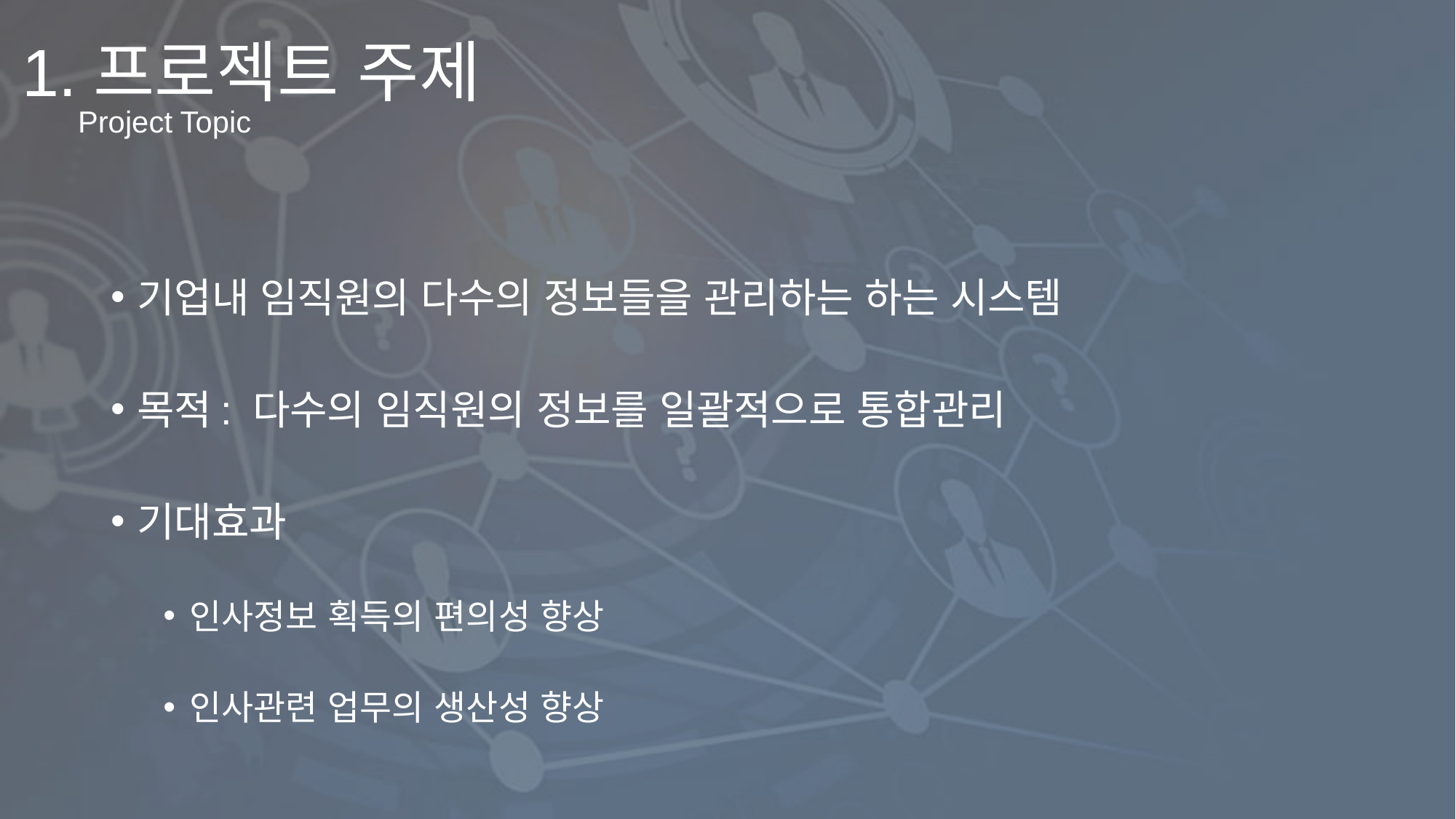

# 1.프로젝트 주제
Project Topic
기업내 임직원의 다수의 정보들을 관리하는 하는 시스템
목적: 다수의 임직원의 정보를 일괄적으로 통합관리
기대효과
인사정보 획득의 편의성 향상
인사관련 업무의 생산성 향상